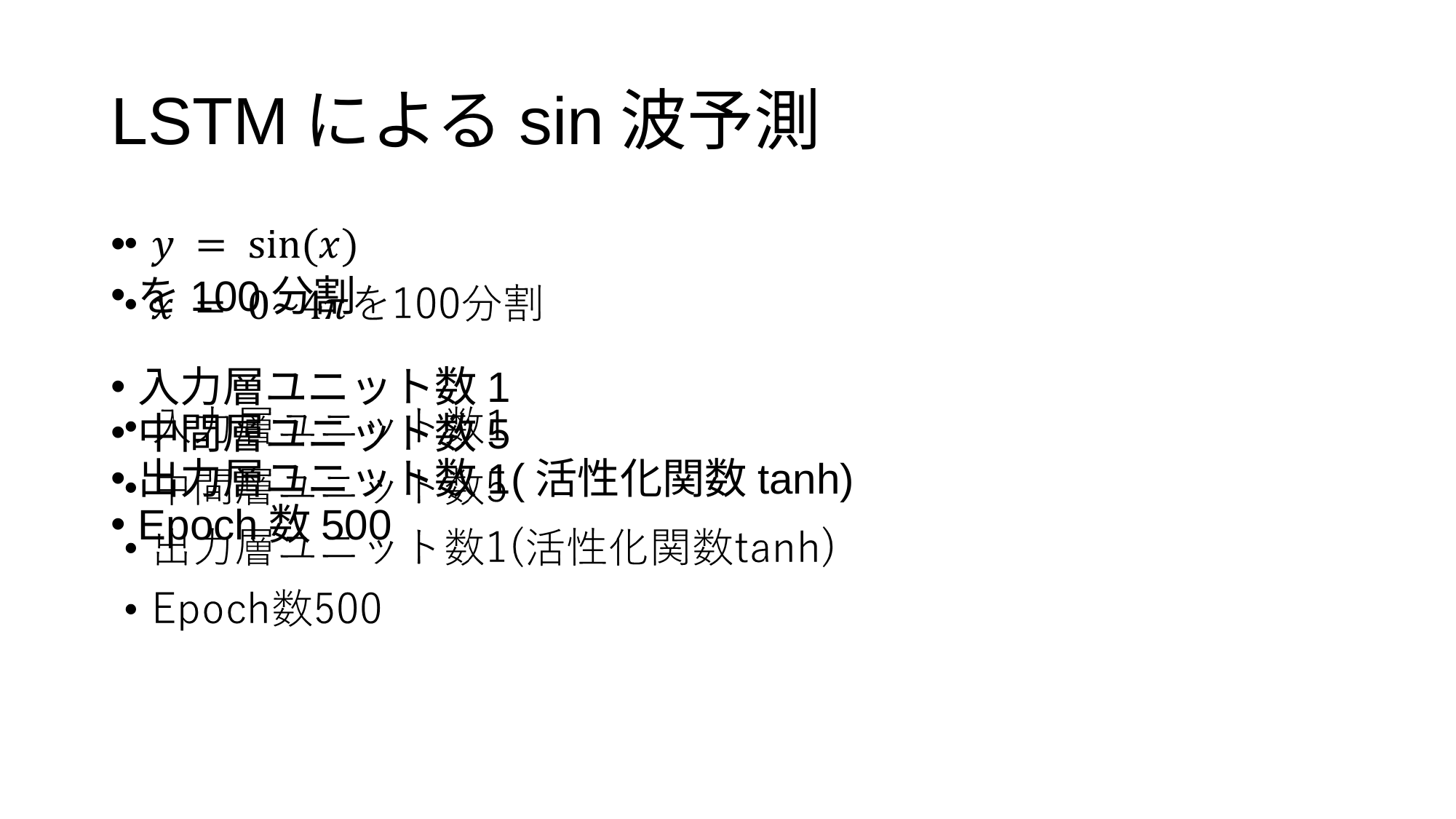

LSTMによるsin波予測

を100分割

入力層ユニット数1
中間層ユニット数5
出力層ユニット数1(活性化関数tanh)
Epoch数500